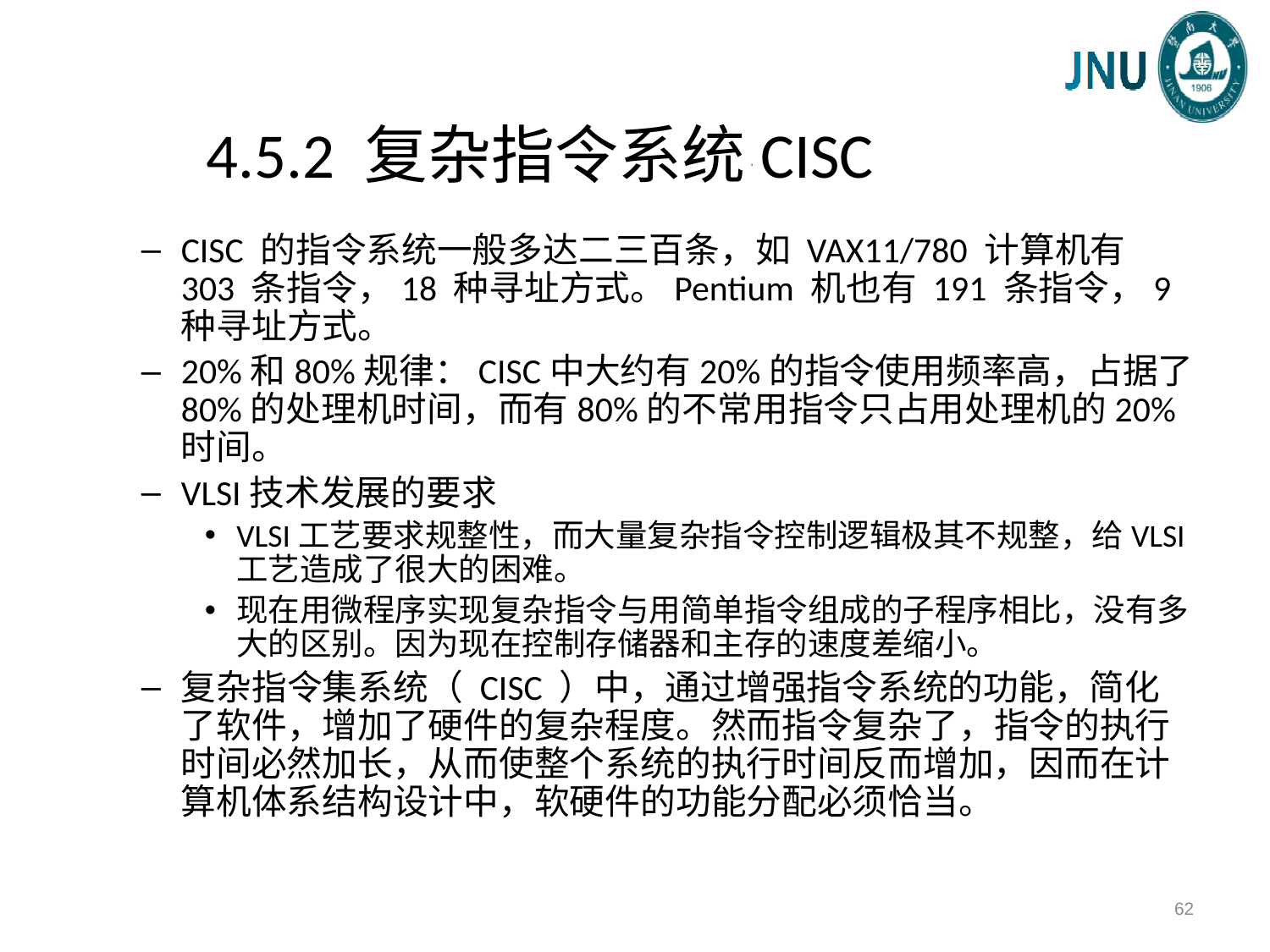

# 4.5.2 复杂指令系统CISC
CISC 的指令系统一般多达二三百条，如 VAX11/780 计算机有 303 条指令，18 种寻址方式。Pentium 机也有 191 条指令，9 种寻址方式。
20%和80%规律：CISC中大约有20%的指令使用频率高，占据了80%的处理机时间，而有80%的不常用指令只占用处理机的20%时间。
VLSI技术发展的要求
VLSI工艺要求规整性，而大量复杂指令控制逻辑极其不规整，给VLSI工艺造成了很大的困难。
现在用微程序实现复杂指令与用简单指令组成的子程序相比，没有多大的区别。因为现在控制存储器和主存的速度差缩小。
复杂指令集系统（ CISC ）中，通过增强指令系统的功能，简化了软件，增加了硬件的复杂程度。然而指令复杂了，指令的执行时间必然加长，从而使整个系统的执行时间反而增加，因而在计算机体系结构设计中，软硬件的功能分配必须恰当。
62